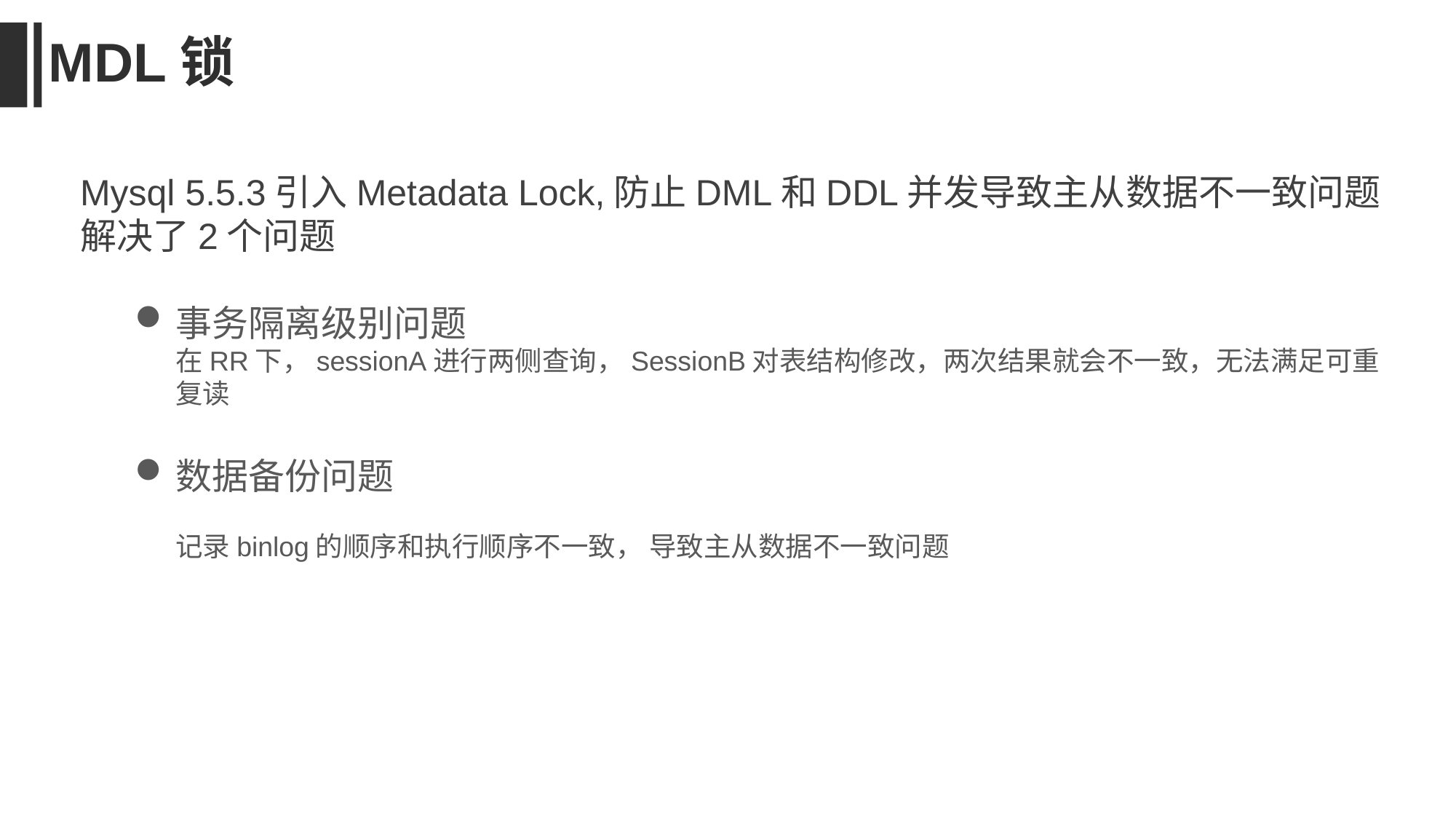

MDL锁
Mysql 5.5.3引入Metadata Lock,防止DML和DDL并发导致主从数据不一致问题
解决了2个问题

事务隔离级别问题
在RR下，sessionA进行两侧查询，SessionB对表结构修改，两次结果就会不一致，无法满足可重复读
数据备份问题
记录binlog的顺序和执行顺序不一致， 导致主从数据不一致问题